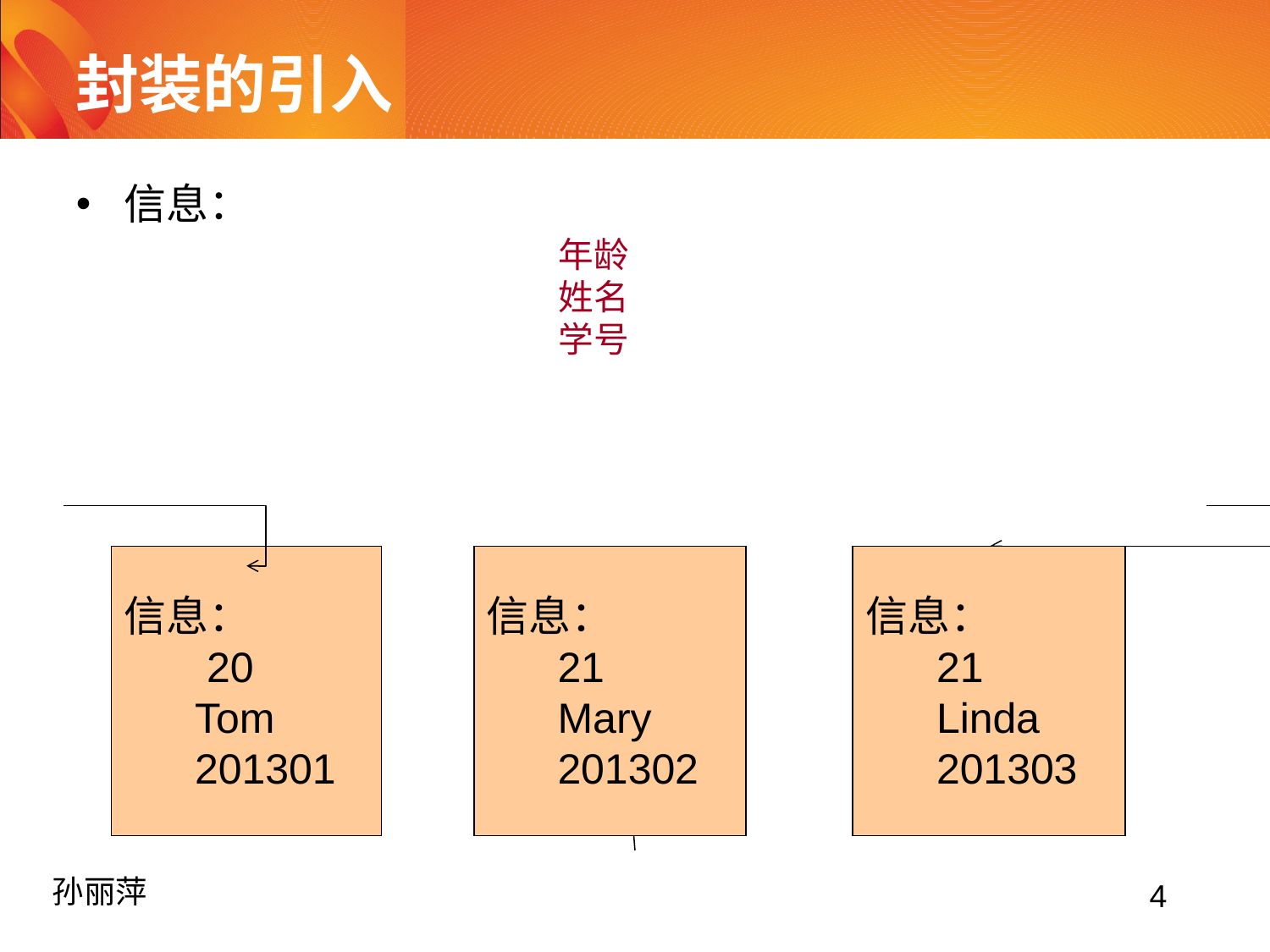

# 封装的引入
信息：
年龄
姓名
学号
信息：
       20
      Tom
      201301
信息：
      21
      Mary
      201302
私有信息：
      201302
      910120
公开信息：
      Mary
信息：
      21
      Linda
      201303
私有信息：
      201303
      891120
公开信息：
      Linda